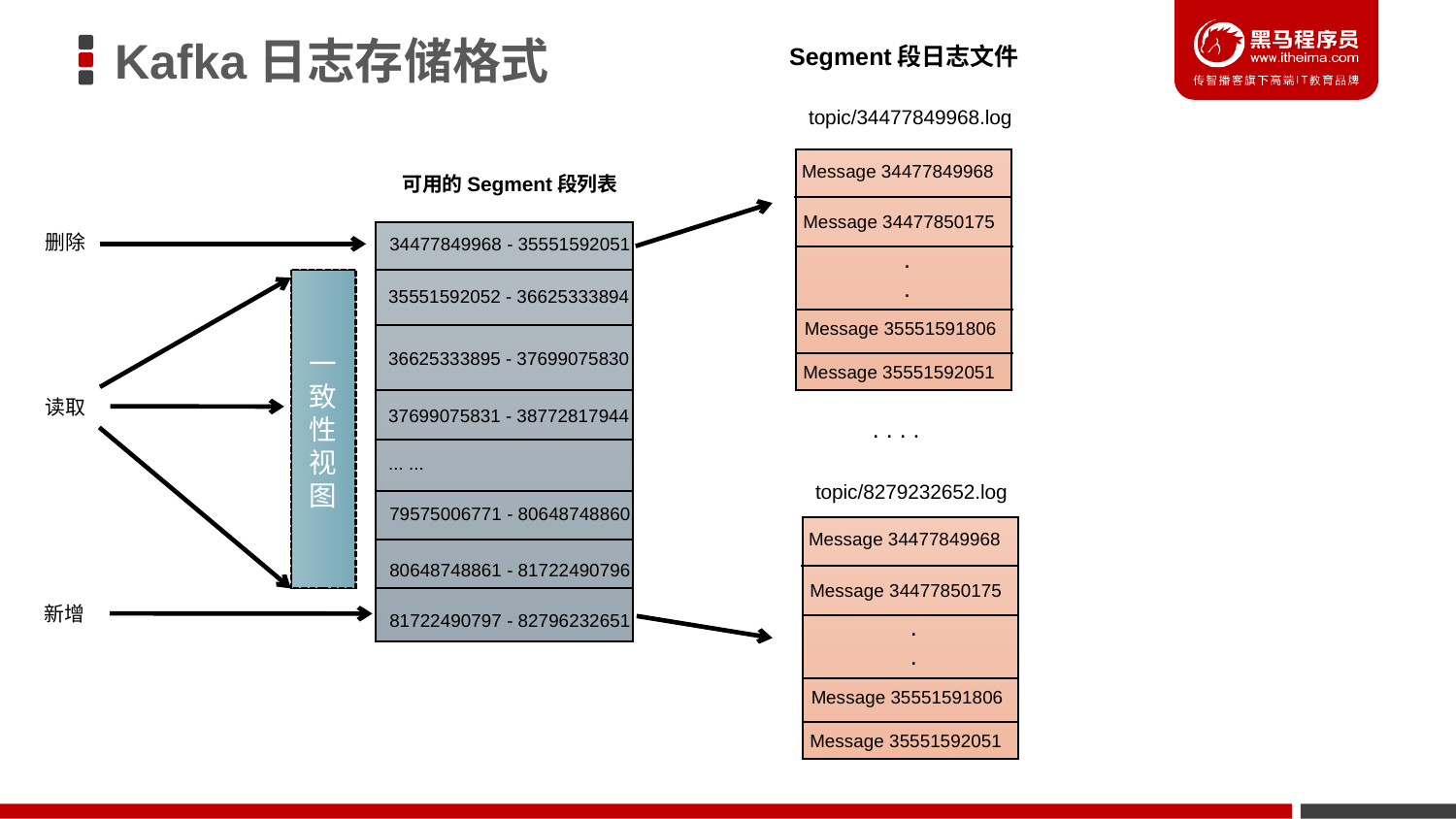

# Kafka日志存储格式
Segment段日志文件
topic/34477849968.log

Message 34477849968
Message 34477850175
.
.
Message 35551591806
Message 35551592051
可用的Segment段列表
删除

34477849968 - 35551592051
一致性视图
35551592052 - 36625333894
36625333895 - 37699075830
读取
37699075831 - 38772817944
. . . .
... ...
topic/8279232652.log

Message 34477849968
Message 34477850175
.
.
Message 35551591806
Message 35551592051
79575006771 - 80648748860
80648748861 - 81722490796
新增
81722490797 - 82796232651